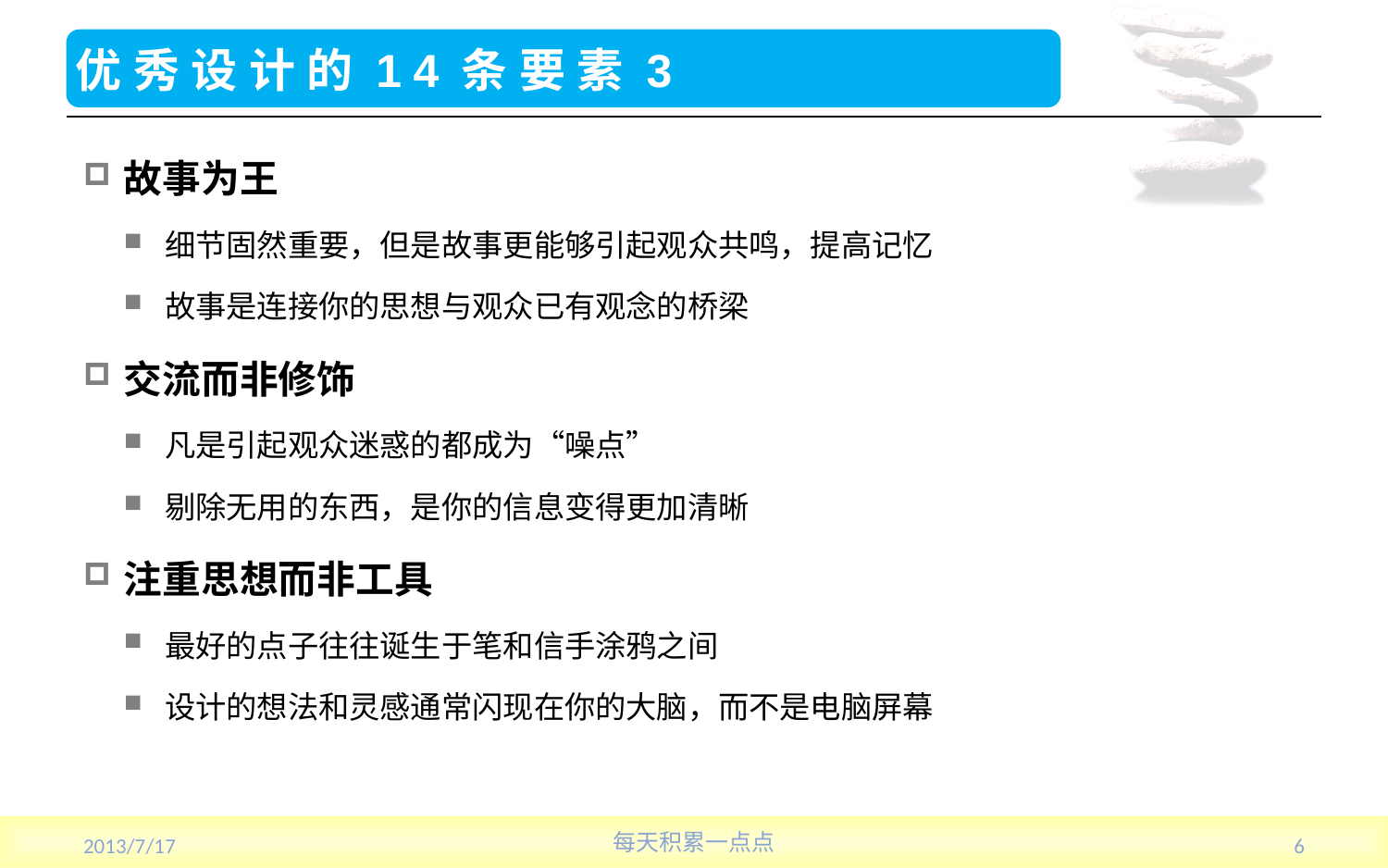

# 优秀设计的14条要素3
故事为王
细节固然重要，但是故事更能够引起观众共鸣，提高记忆
故事是连接你的思想与观众已有观念的桥梁
交流而非修饰
凡是引起观众迷惑的都成为“噪点”
剔除无用的东西，是你的信息变得更加清晰
注重思想而非工具
最好的点子往往诞生于笔和信手涂鸦之间
设计的想法和灵感通常闪现在你的大脑，而不是电脑屏幕
2013/7/17
每天积累一点点
6